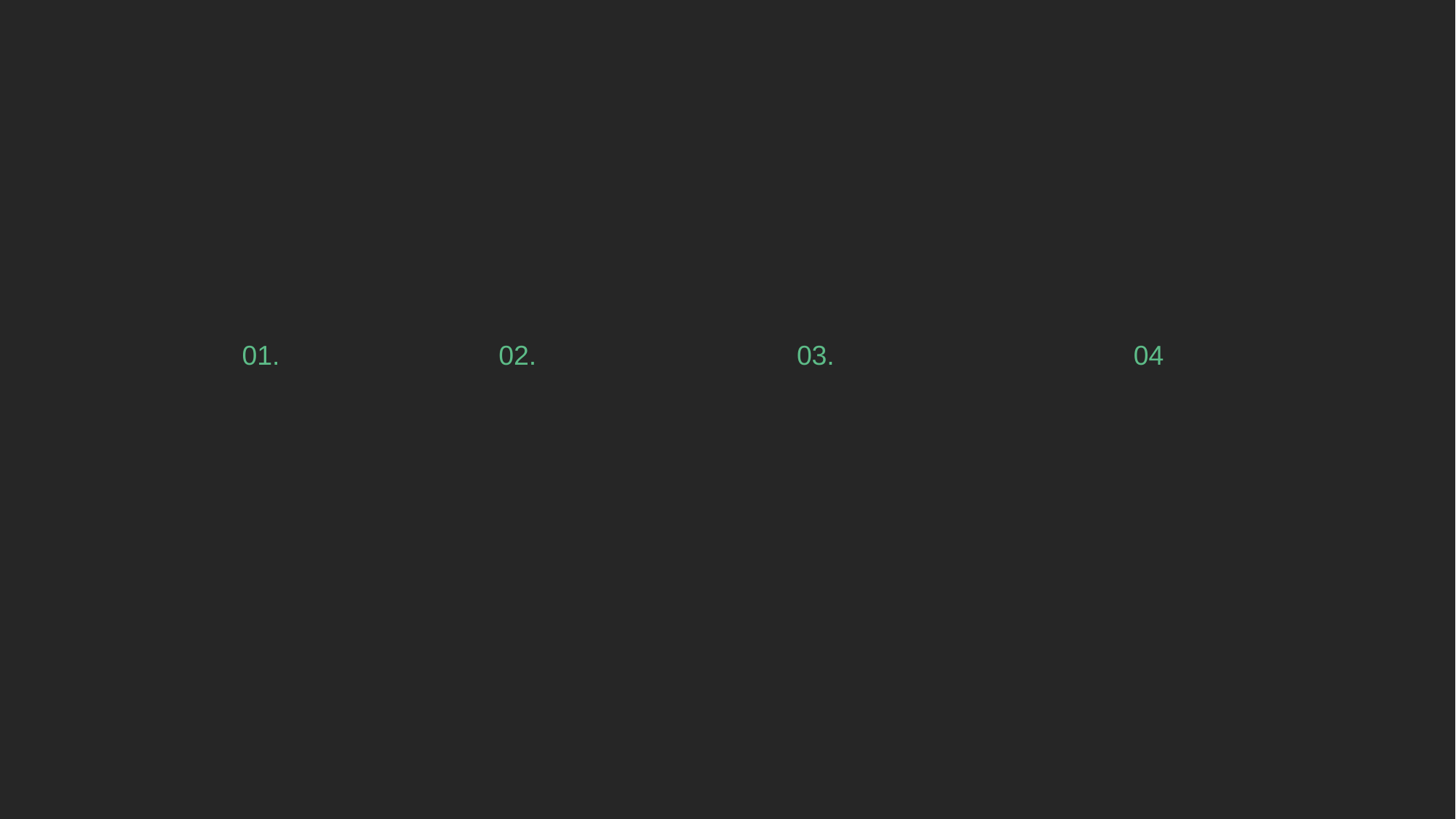

글씨체

글씨체
글씨체
글씨체
CONTENTS
COMPANY
03.
04
02.
01.
데이터 수집-데이터셋 생성
이미지 처리,
data argumetation
연구 방향
모델 학습

Page 02